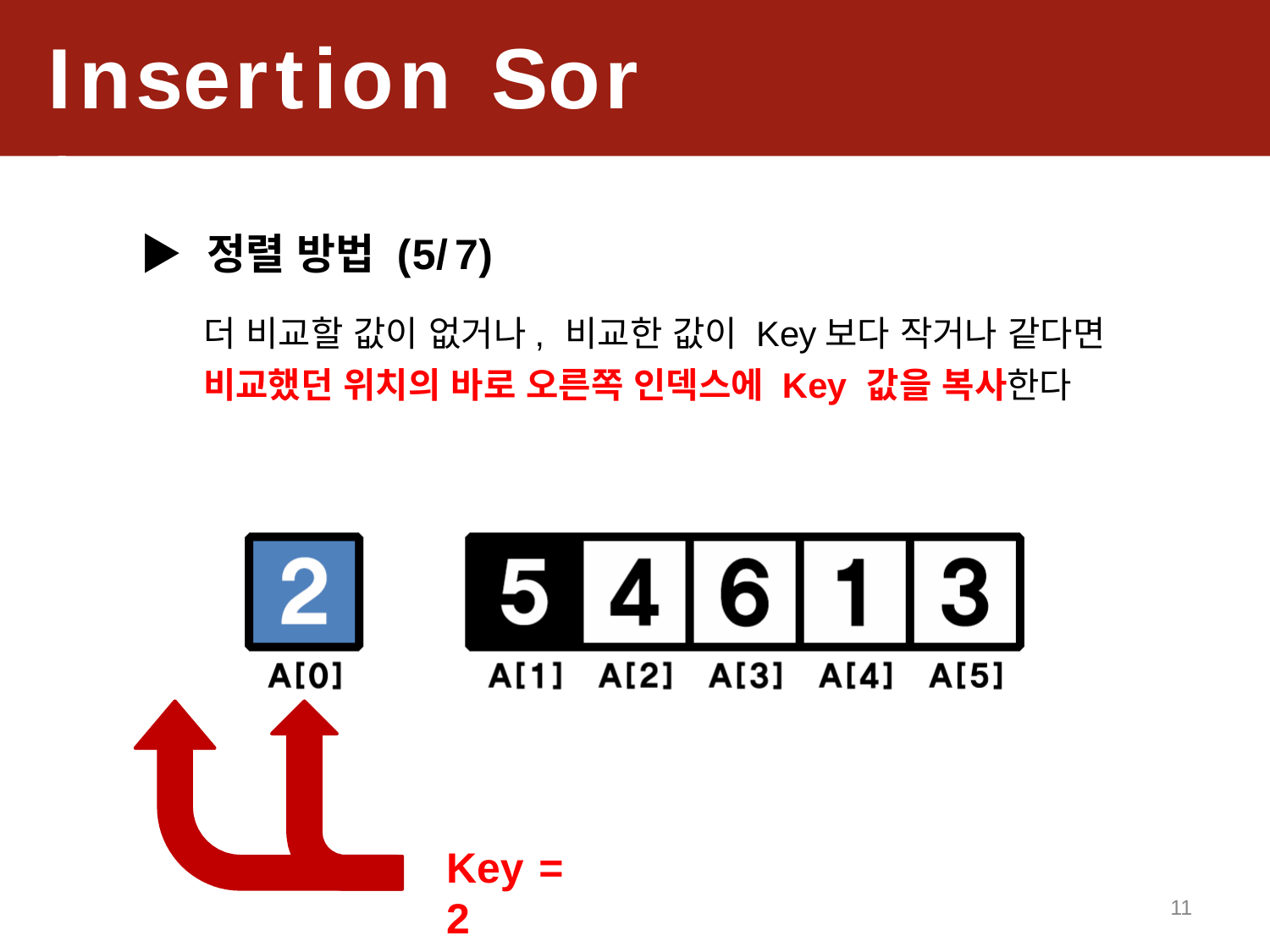

Insertion	Sor t
▶ 정렬 방법 (5/7)

더 비교할 값이 없거나, 비교한 값이 Key보다 작거나 같다면

비교했던 위치의 바로 오른쪽 인덱스에 Key 값을 복사한다

Key = 2
11